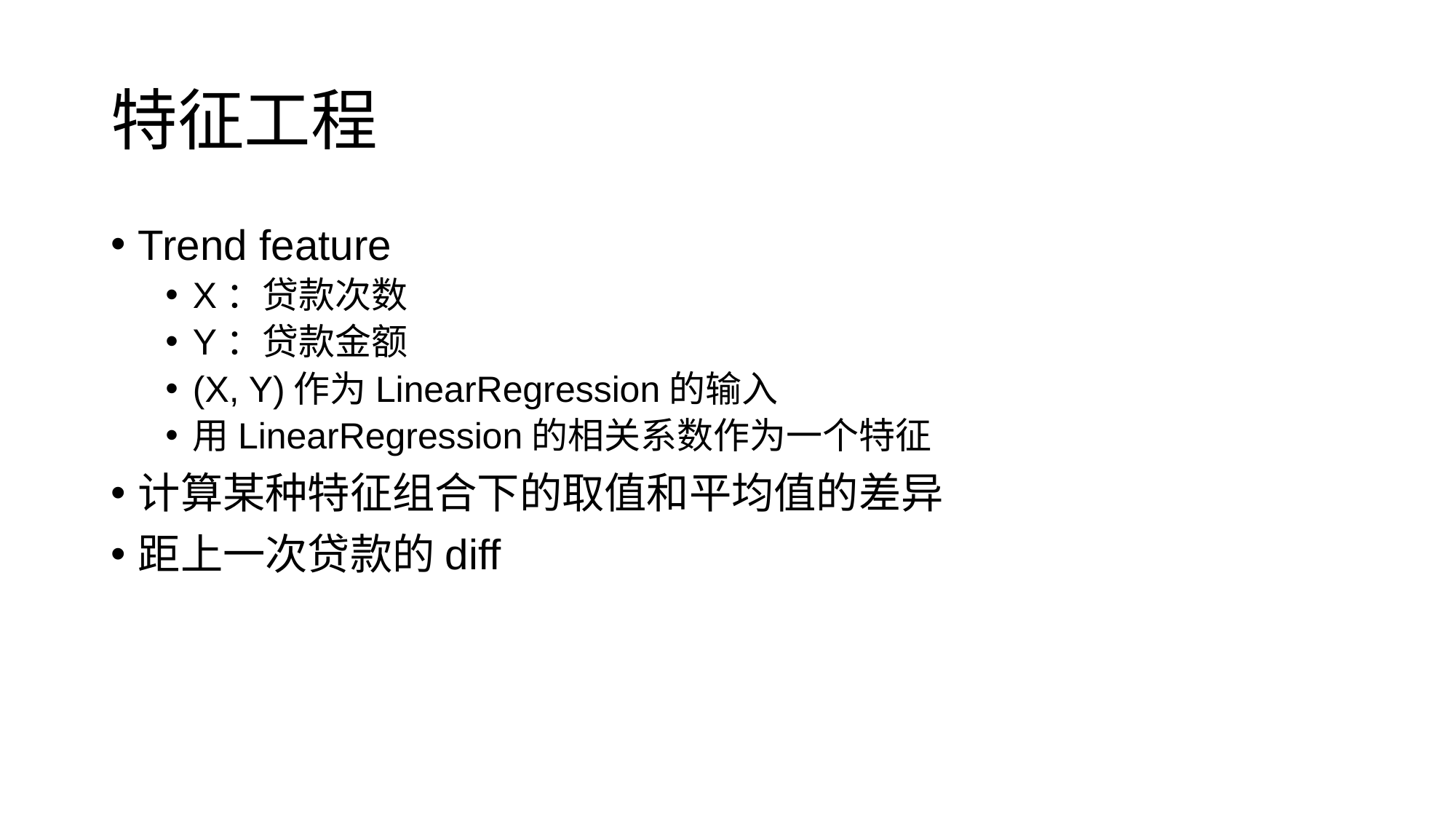

# 特征工程
Trend feature
X：贷款次数
Y：贷款金额
(X, Y)作为LinearRegression的输入
用LinearRegression的相关系数作为一个特征
计算某种特征组合下的取值和平均值的差异
距上一次贷款的diff